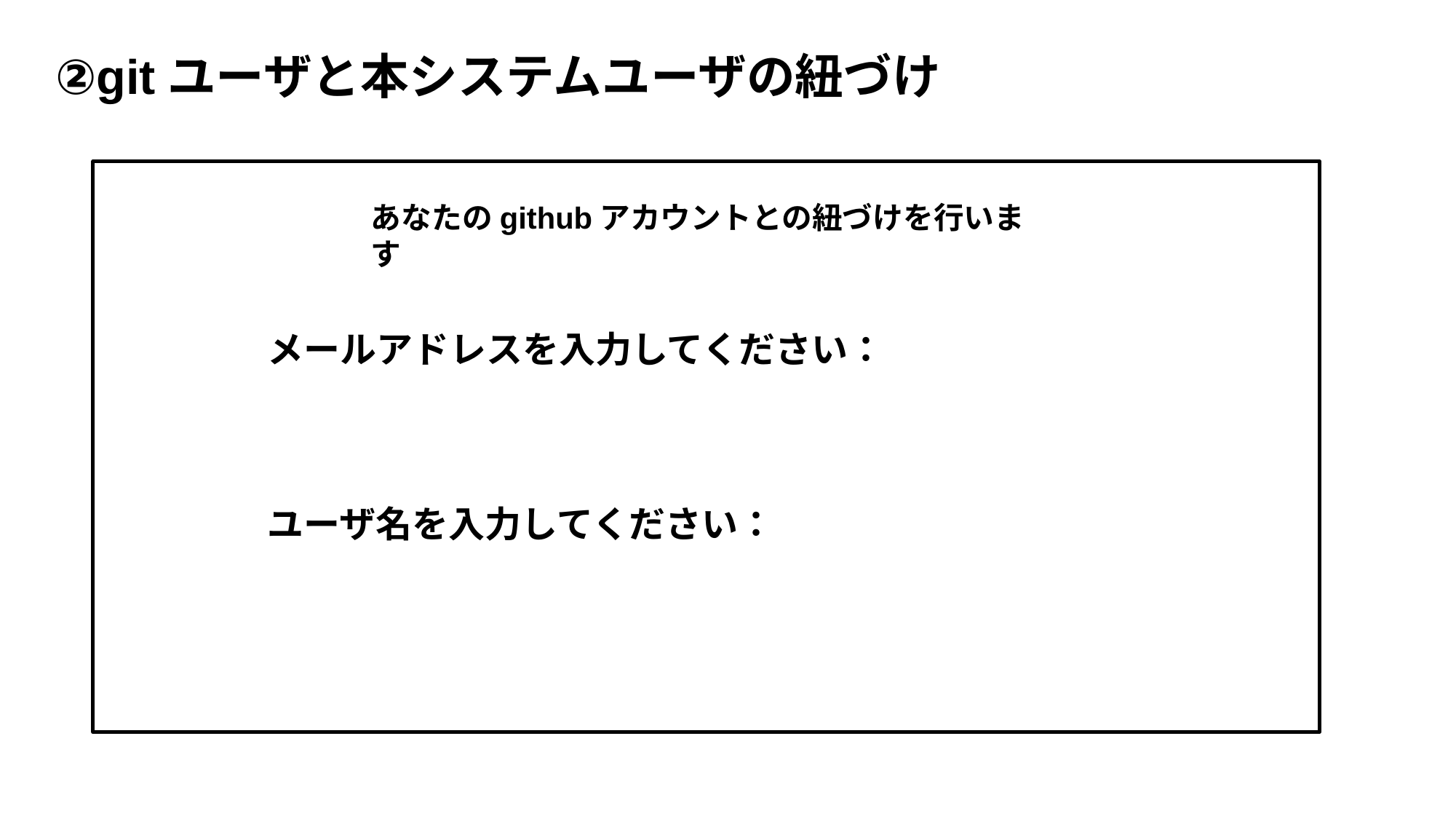

②gitユーザと本システムユーザの紐づけ

あなたのgithubアカウントとの紐づけを行います
メールアドレスを入力してください：

ユーザ名を入力してください：